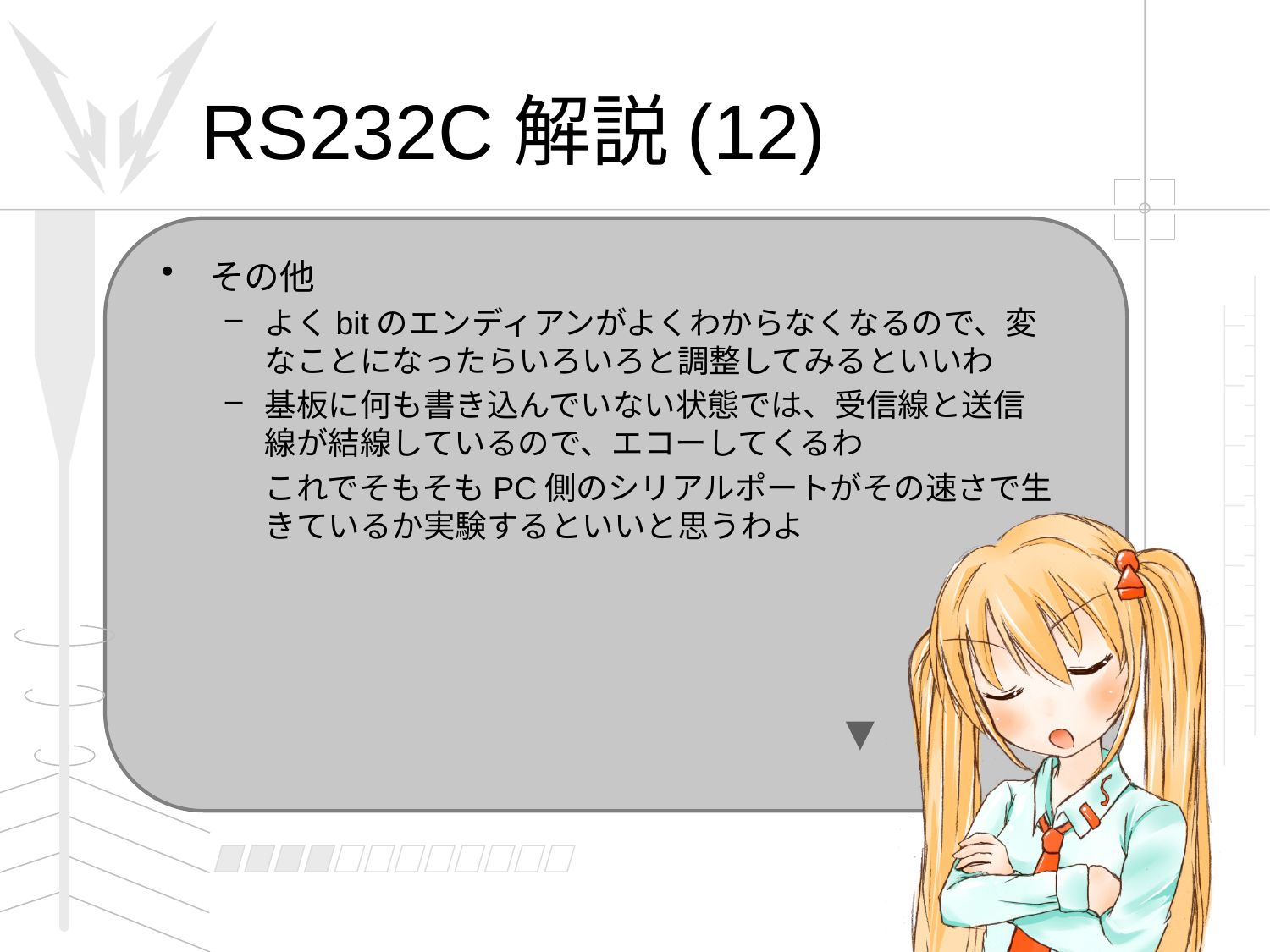

# RS232C解説(12)
その他
よくbitのエンディアンがよくわからなくなるので、変なことになったらいろいろと調整してみるといいわ
基板に何も書き込んでいない状態では、受信線と送信線が結線しているので、エコーしてくるわ
	これでそもそもPC側のシリアルポートがその速さで生きているか実験するといいと思うわよ